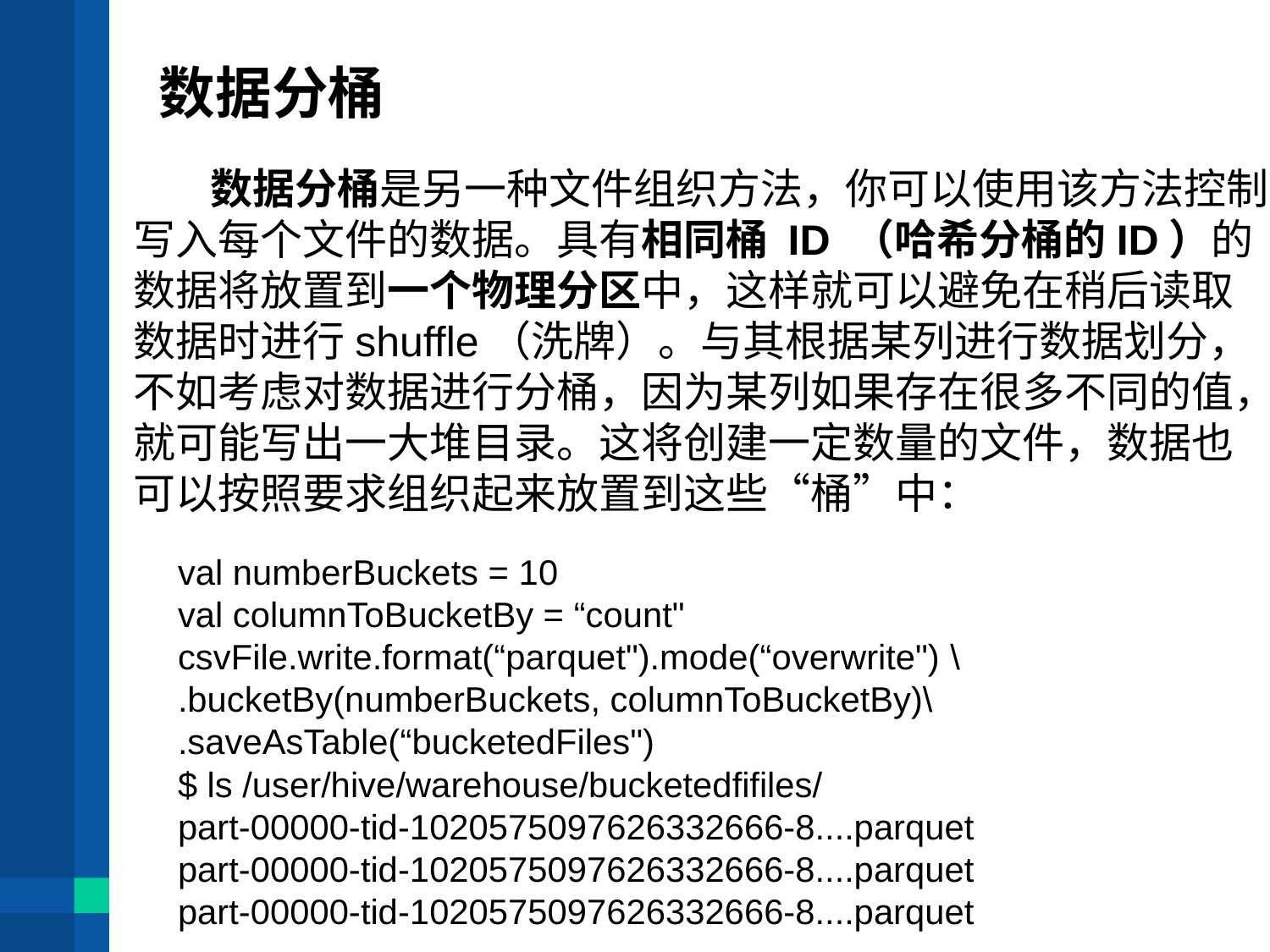

数据分桶
       数据分桶是另一种文件组织方法，你可以使用该方法控制写入每个文件的数据。具有相同桶 ID （哈希分桶的ID）的数据将放置到一个物理分区中，这样就可以避免在稍后读取数据时进行shuffle（洗牌）。与其根据某列进行数据划分，不如考虑对数据进行分桶，因为某列如果存在很多不同的值，就可能写出一大堆目录。这将创建一定数量的文件，数据也可以按照要求组织起来放置到这些“桶”中：
val numberBuckets = 10
val columnToBucketBy = “count"
csvFile.write.format(“parquet").mode(“overwrite") \
.bucketBy(numberBuckets, columnToBucketBy)\
.saveAsTable(“bucketedFiles")
$ ls /user/hive/warehouse/bucketedfifiles/
part-00000-tid-1020575097626332666-8....parquet
part-00000-tid-1020575097626332666-8....parquet
part-00000-tid-1020575097626332666-8....parquet
...